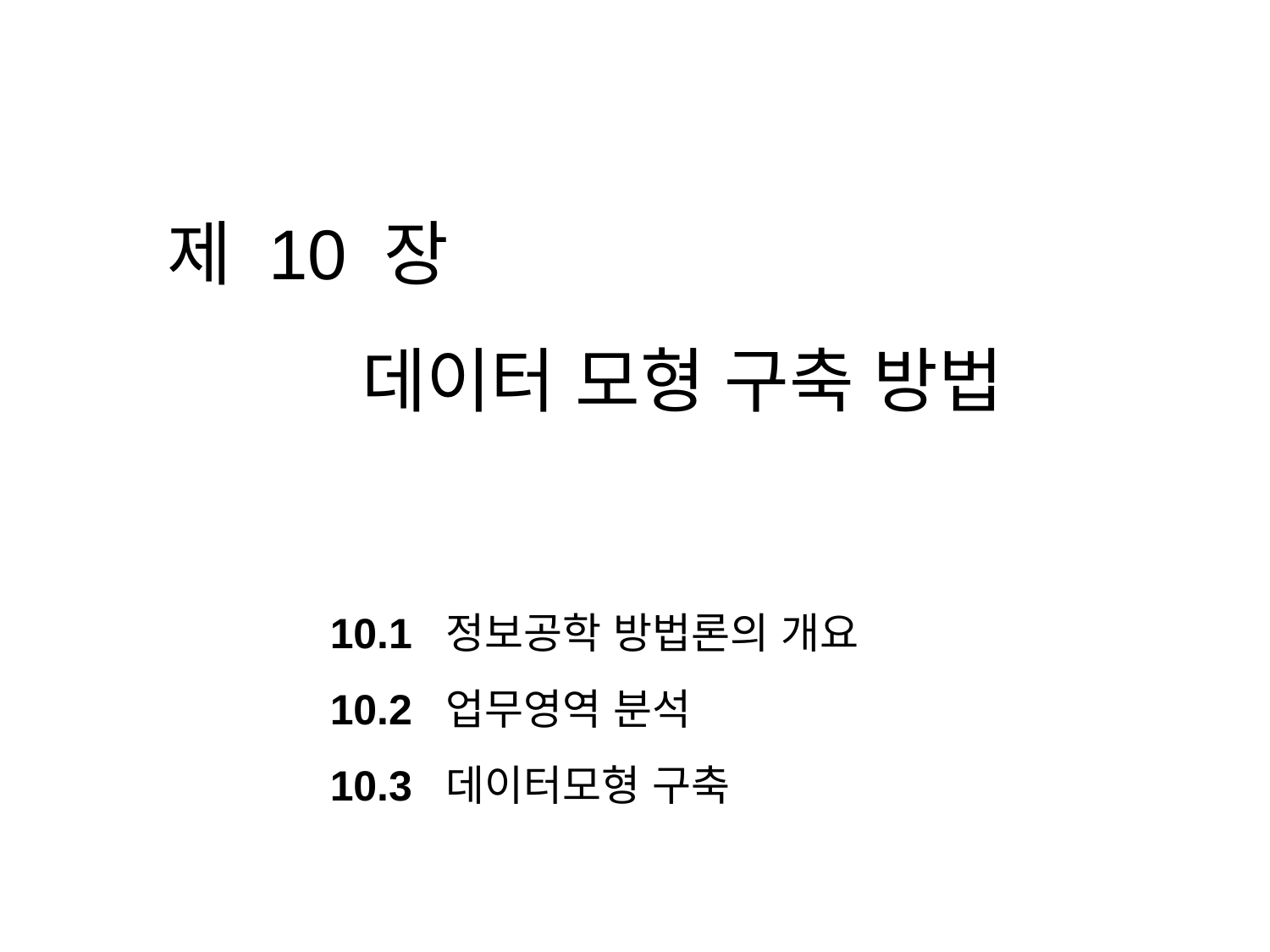

10.1  정보공학 방법론의 개요
10.2  업무영역 분석
10.3  데이터모형 구축
Chapter 10
데이터모형 구축 방법